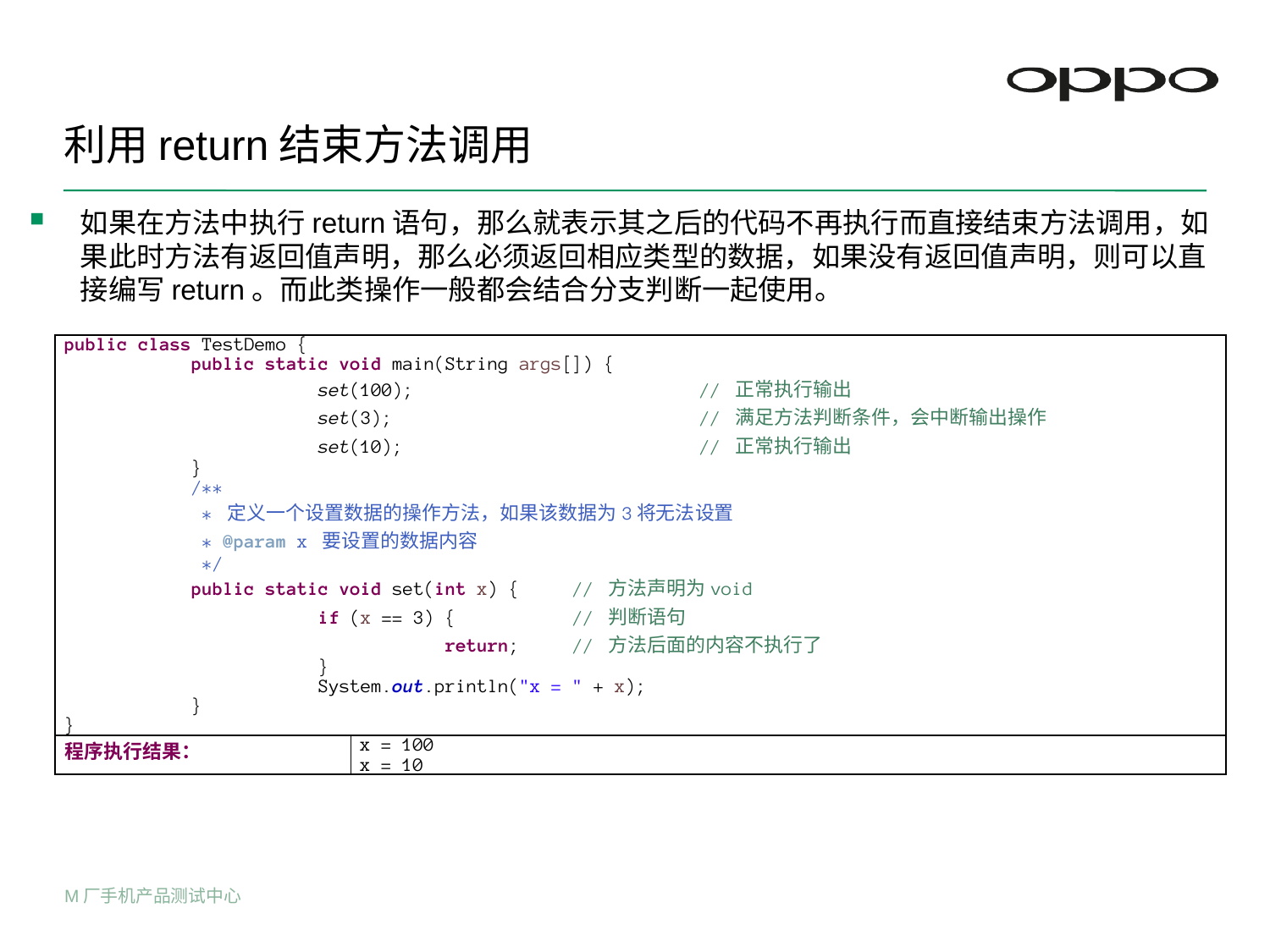

# 利用return结束方法调用

如果在方法中执行return语句，那么就表示其之后的代码不再执行而直接结束方法调用，如果此时方法有返回值声明，那么必须返回相应类型的数据，如果没有返回值声明，则可以直接编写return。而此类操作一般都会结合分支判断一起使用。
| public class TestDemo { public static void main(String args[]) { set(100); // 正常执行输出 set(3); // 满足方法判断条件，会中断输出操作 set(10); // 正常执行输出 } /\*\* \* 定义一个设置数据的操作方法，如果该数据为3将无法设置 \* @param x 要设置的数据内容 \*/ public static void set(int x) { // 方法声明为void if (x == 3) { // 判断语句 return; // 方法后面的内容不执行了 } System.out.println("x = " + x); } } |  |
| --- | --- |
| 程序执行结果： | x = 100 x = 10 |
M厂手机产品测试中心
28